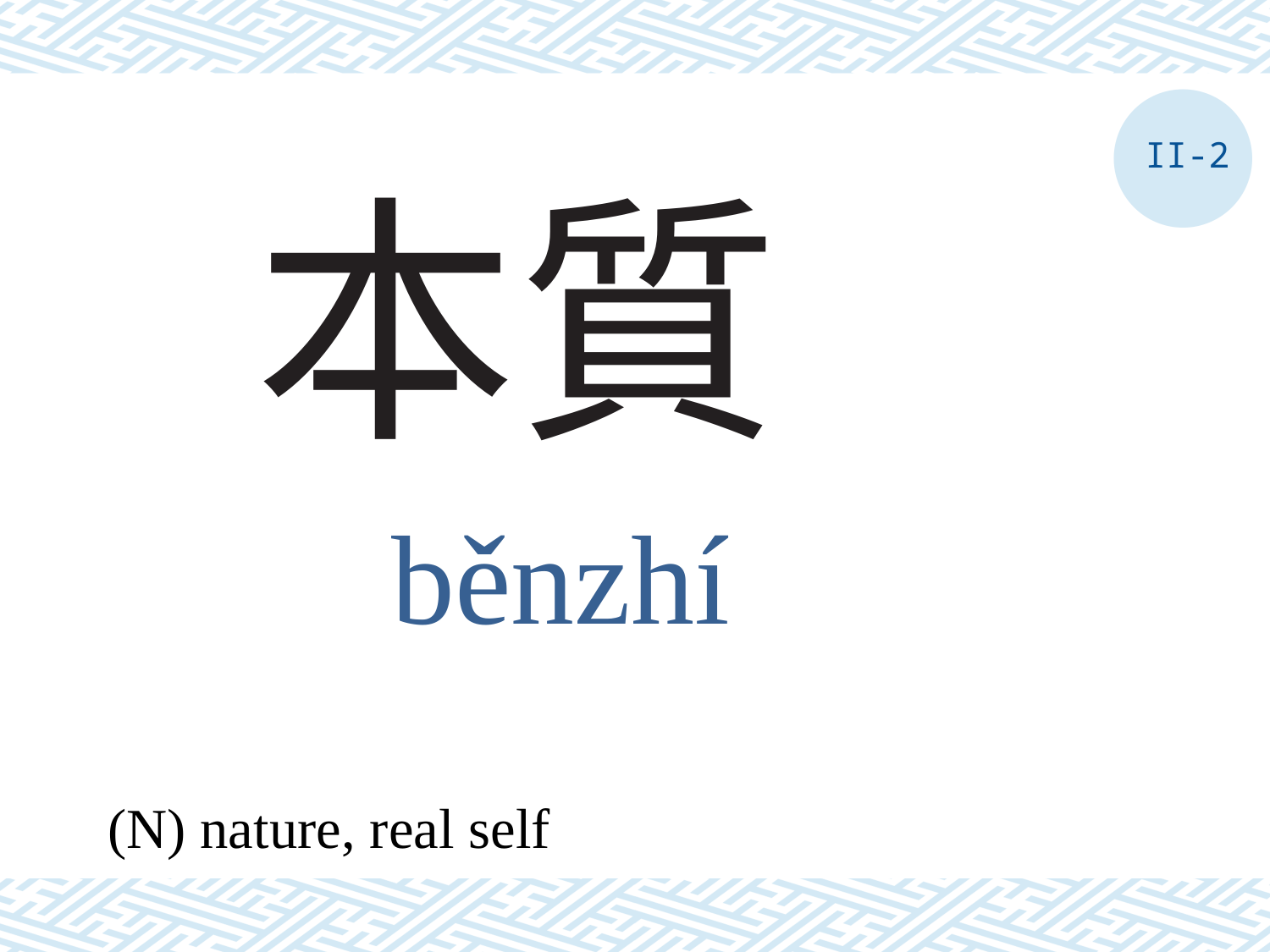

II-2

# 本質
běnzhí
(N) nature, real self